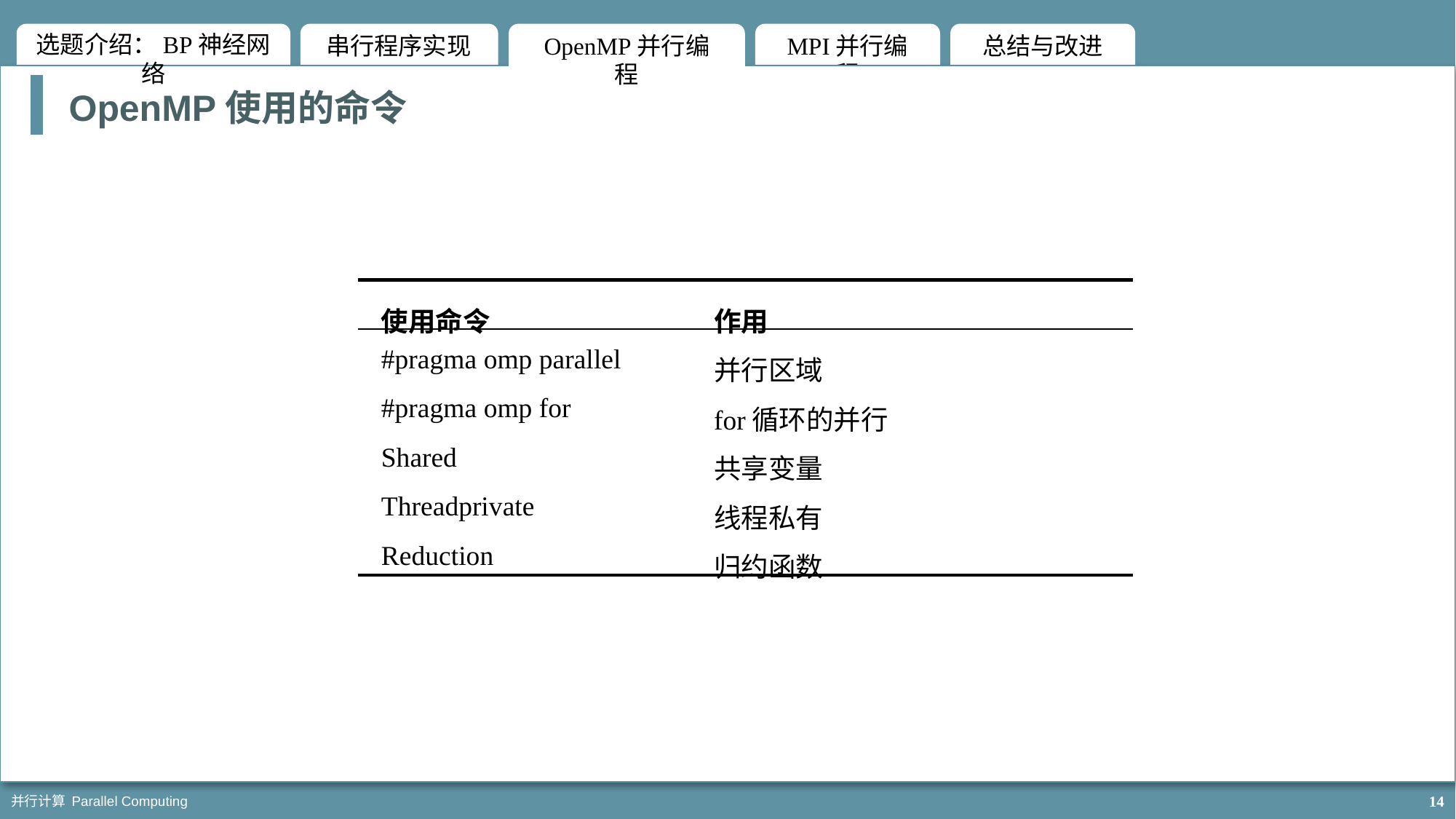

OpenMP使用的命令
| 使用命令 | 作用 |
| --- | --- |
| #pragma omp parallel | 并行区域 |
| #pragma omp for | for循环的并行 |
| Shared | 共享变量 |
| Threadprivate | 线程私有 |
| Reduction | 归约函数 |
并行计算 Parallel Computing
14